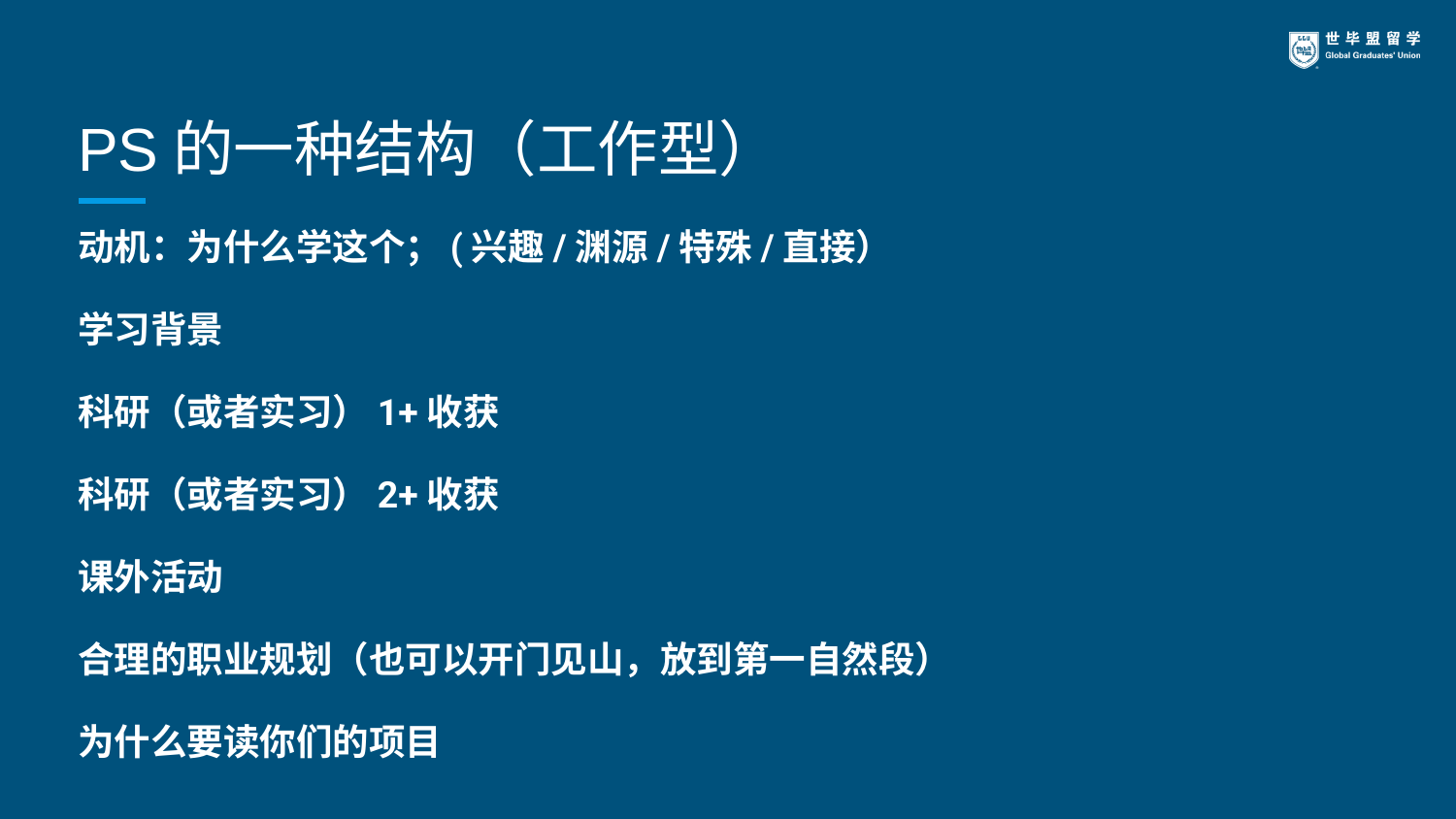

# PS的一种结构（工作型）
动机：为什么学这个；(兴趣/渊源/特殊/直接）
学习背景
科研（或者实习）1+收获
科研（或者实习）2+收获
课外活动
合理的职业规划（也可以开门见山，放到第一自然段）
为什么要读你们的项目